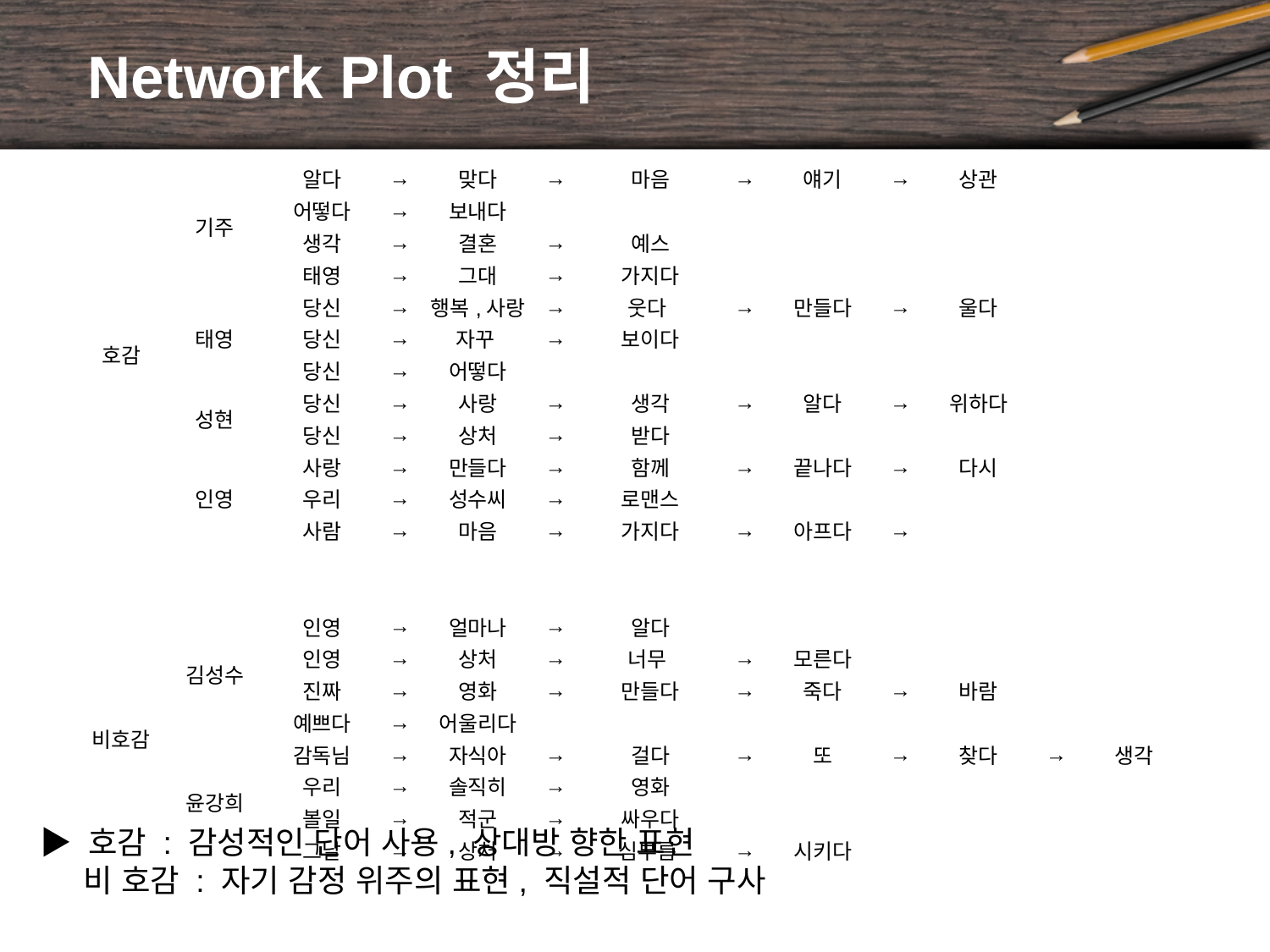

# Network Plot 정리
| 호감 | 기주 | 알다 | → | 맞다 | → | 마음 | → | 얘기 | → | 상관 |  |  |
| --- | --- | --- | --- | --- | --- | --- | --- | --- | --- | --- | --- | --- |
|  |  | 어떻다 | → | 보내다 |  |  |  |  |  |  |  |  |
|  |  | 생각 | → | 결혼 | → | 예스 |  |  |  |  |  |  |
|  |  | 태영 | → | 그대 | → | 가지다 |  |  |  |  |  |  |
|  | 태영 | 당신 | → | 행복,사랑 | → | 웃다 | → | 만들다 | → | 울다 |  |  |
|  |  | 당신 | → | 자꾸 | → | 보이다 |  |  |  |  |  |  |
|  |  | 당신 | → | 어떻다 |  |  |  |  |  |  |  |  |
|  | 성현 | 당신 | → | 사랑 | → | 생각 | → | 알다 | → | 위하다 |  |  |
|  |  | 당신 | → | 상처 | → | 받다 |  |  |  |  |  |  |
|  | 인영 | 사랑 | → | 만들다 | → | 함께 | → | 끝나다 | → | 다시 |  |  |
|  |  | 우리 | → | 성수씨 | → | 로맨스 |  |  |  |  |  |  |
|  |  | 사람 | → | 마음 | → | 가지다 | → | 아프다 | → |  |  |  |
|  |  |  |  |  |  |  |  |  |  |  |  |  |
|  |  |  |  |  |  |  |  |  |  |  |  |  |
| 비호감 | 김성수 | 인영 | → | 얼마나 | → | 알다 |  |  |  |  |  |  |
|  |  | 인영 | → | 상처 | → | 너무 | → | 모른다 |  |  |  |  |
|  |  | 진짜 | → | 영화 | → | 만들다 | → | 죽다 | → | 바람 |  |  |
|  |  | 예쁘다 | → | 어울리다 |  |  |  |  |  |  |  |  |
|  | 윤강희 | 감독님 | → | 자식아 | → | 걸다 | → | 또 | → | 찾다 | → | 생각 |
|  |  | 우리 | → | 솔직히 | → | 영화 |  |  |  |  |  |  |
|  |  | 볼일 | → | 적군 | → | 싸우다 |  |  |  |  |  |  |
|  |  | 그날 | → | 상처 | → | 심부름 | → | 시키다 |  |  |  |  |
▶ 호감 : 감성적인 단어 사용, 상대방 향한 표현
    비 호감 : 자기 감정 위주의 표현, 직설적 단어 구사